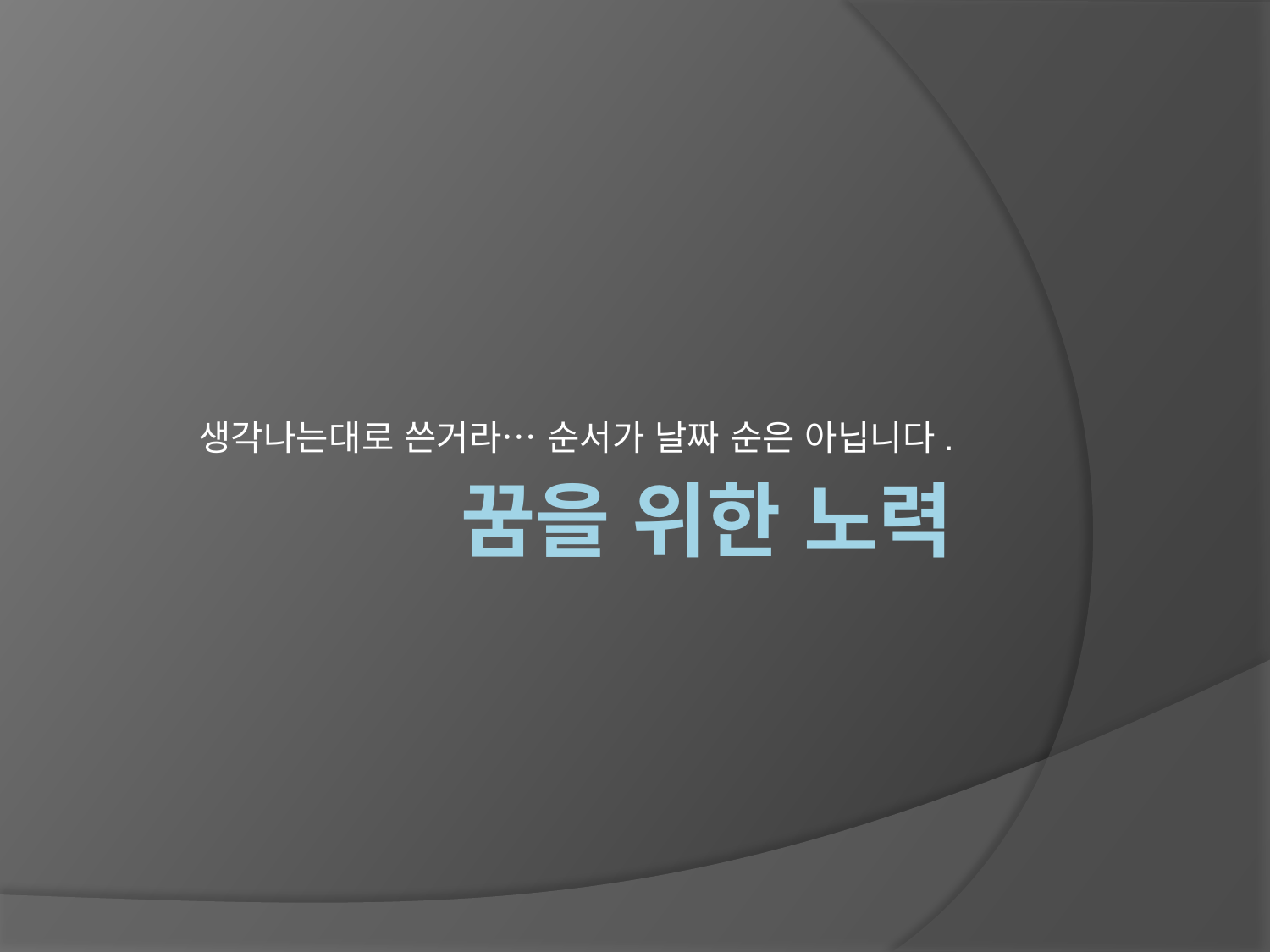

생각나는대로 쓴거라… 순서가 날짜 순은 아닙니다.
# 꿈을 위한 노력